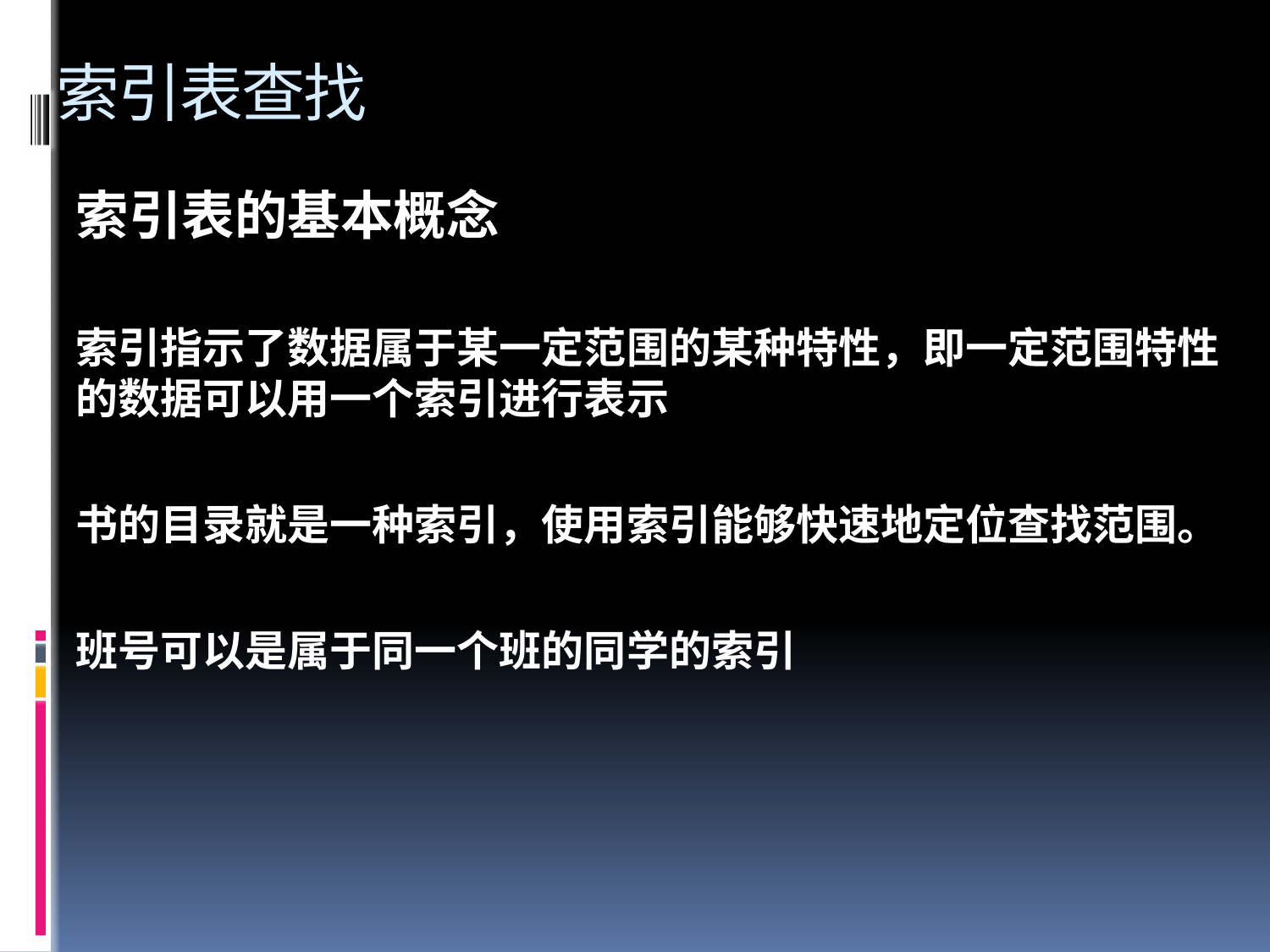

# 索引表查找
索引表的基本概念

索引指示了数据属于某一定范围的某种特性，即一定范围特性的数据可以用一个索引进行表示

书的目录就是一种索引，使用索引能够快速地定位查找范围。

班号可以是属于同一个班的同学的索引